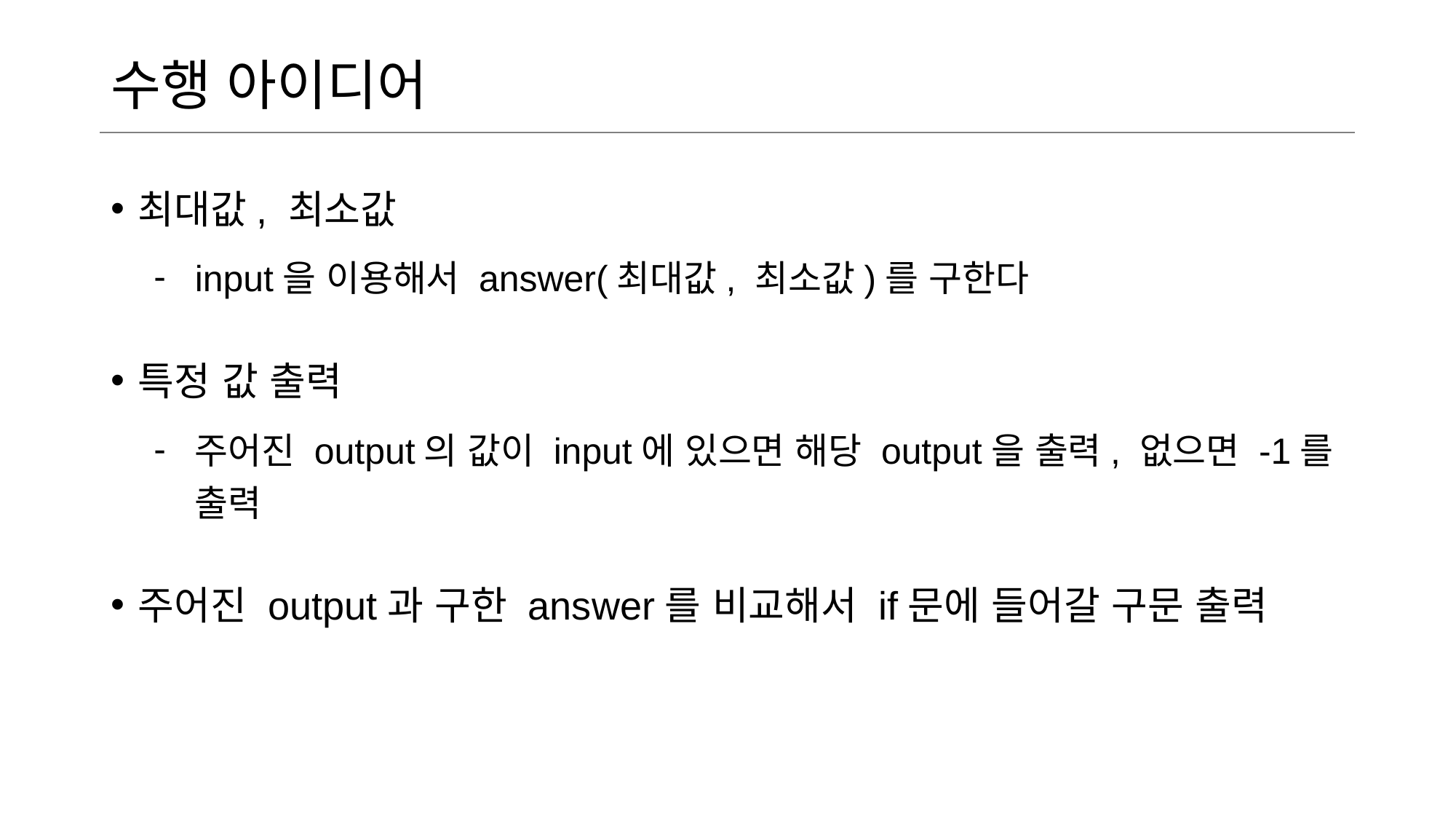

# 수행 아이디어
최대값, 최소값
input을 이용해서 answer(최대값, 최소값)를 구한다

특정 값 출력
주어진 output의 값이 input에 있으면 해당 output을 출력, 없으면 -1를 출력

주어진 output과 구한 answer를 비교해서 if문에 들어갈 구문 출력